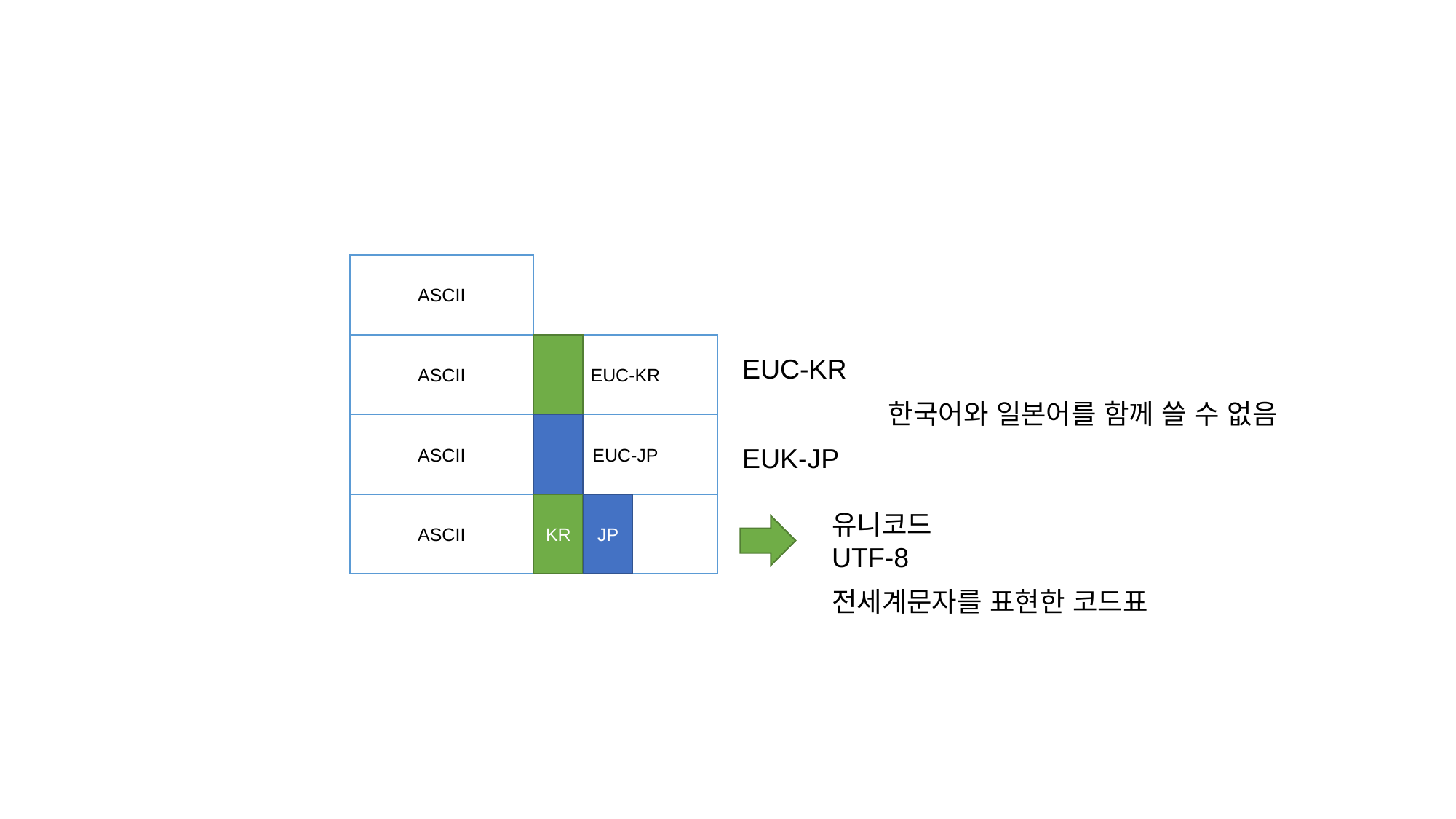

ASCII
ASCII

EUC-KR
EUC-KR
한국어와 일본어를 함께 쓸 수 없음

EUC-JP
ASCII
EUK-JP
KR
JP

ASCII
유니코드
UTF-8

전세계문자를 표현한 코드표